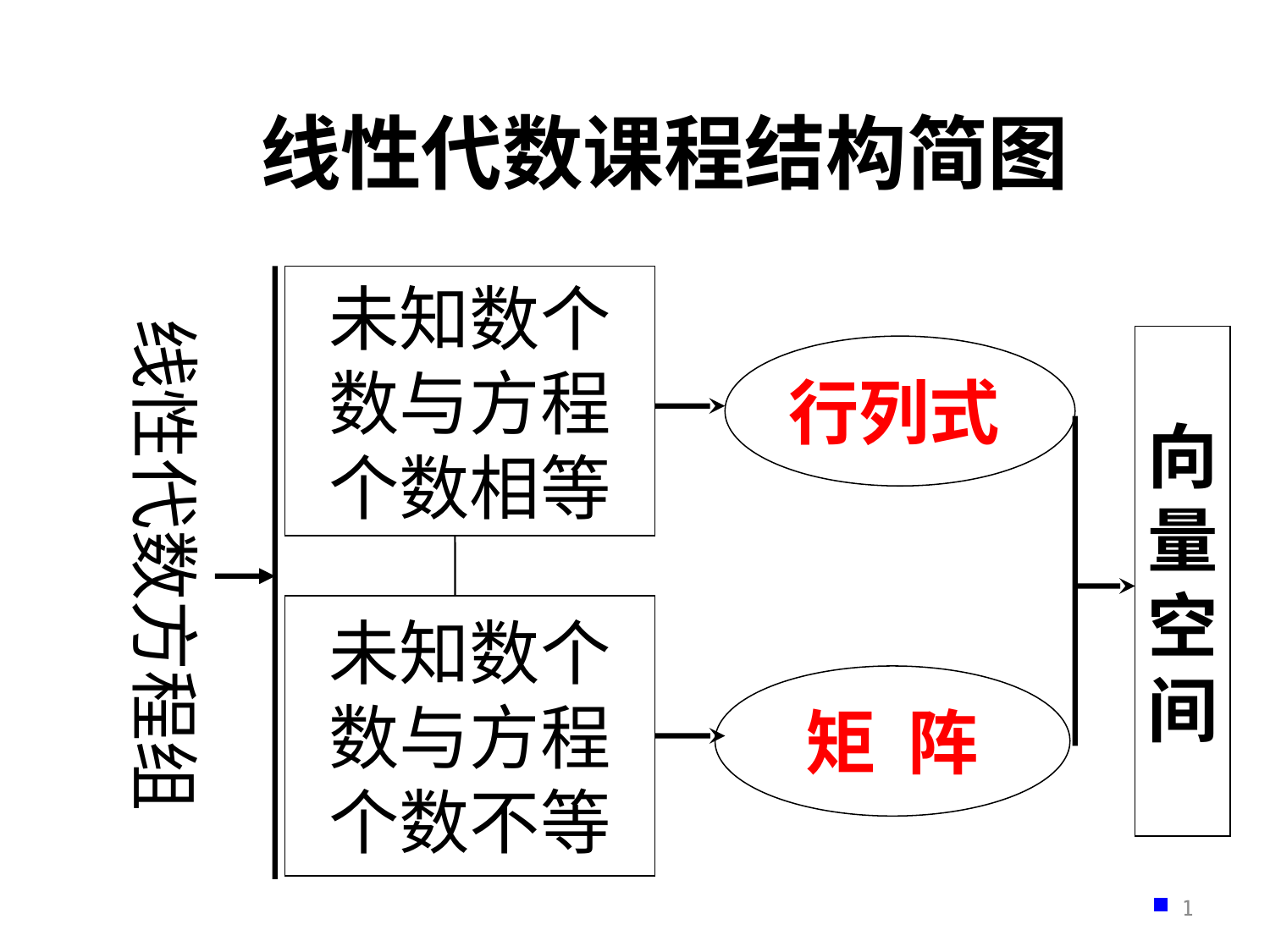

# 线性代数课程结构简图

未知数个
数与方程
个数相等
线性代数方程组
向
量
空
间
行列式

未知数个
数与方程
个数不等
矩  阵

1